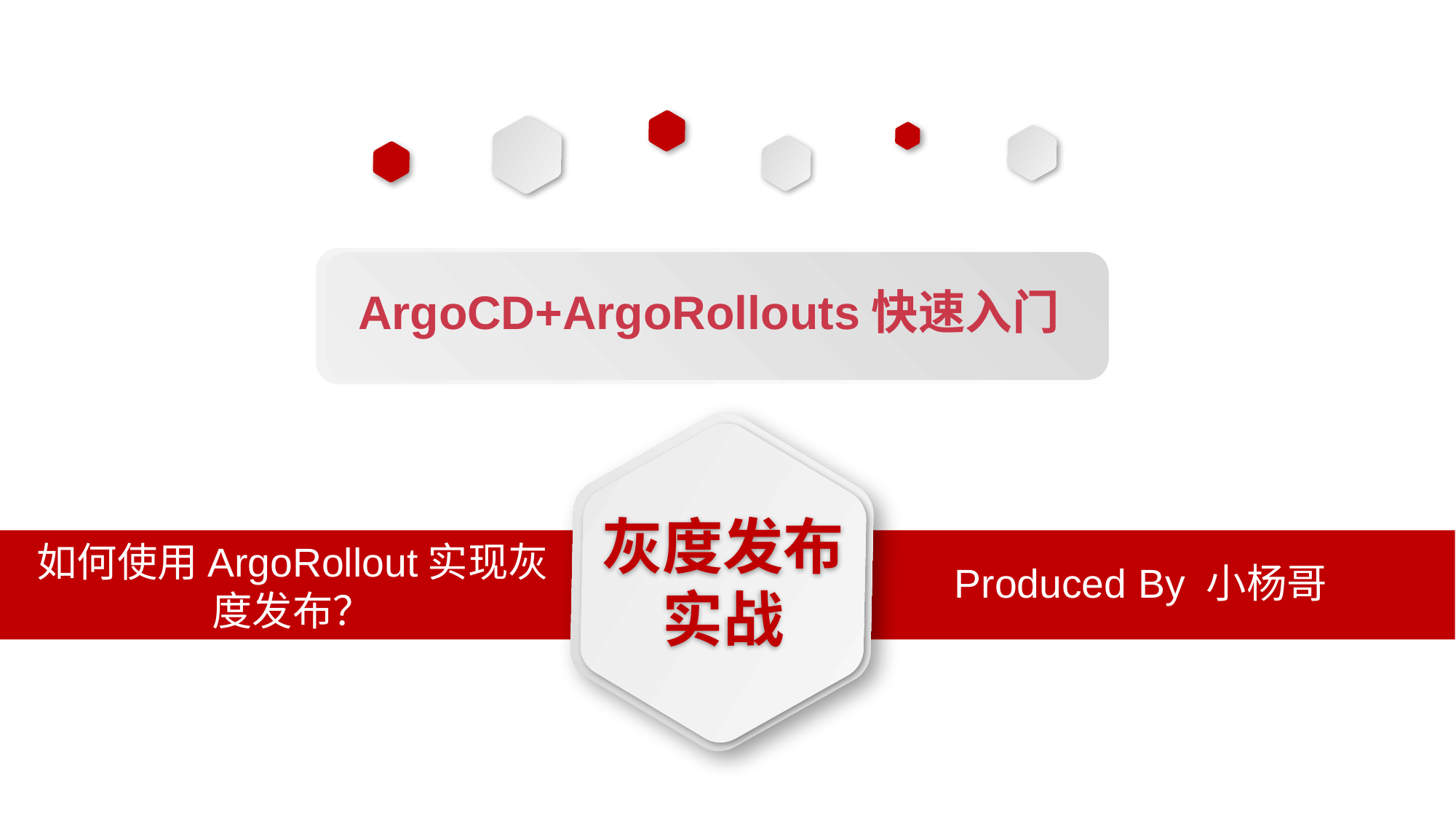

ArgoCD+ArgoRollouts快速入门

如何使用ArgoRollout实现灰度发布？
灰度发布
实战
Produced By 小杨哥